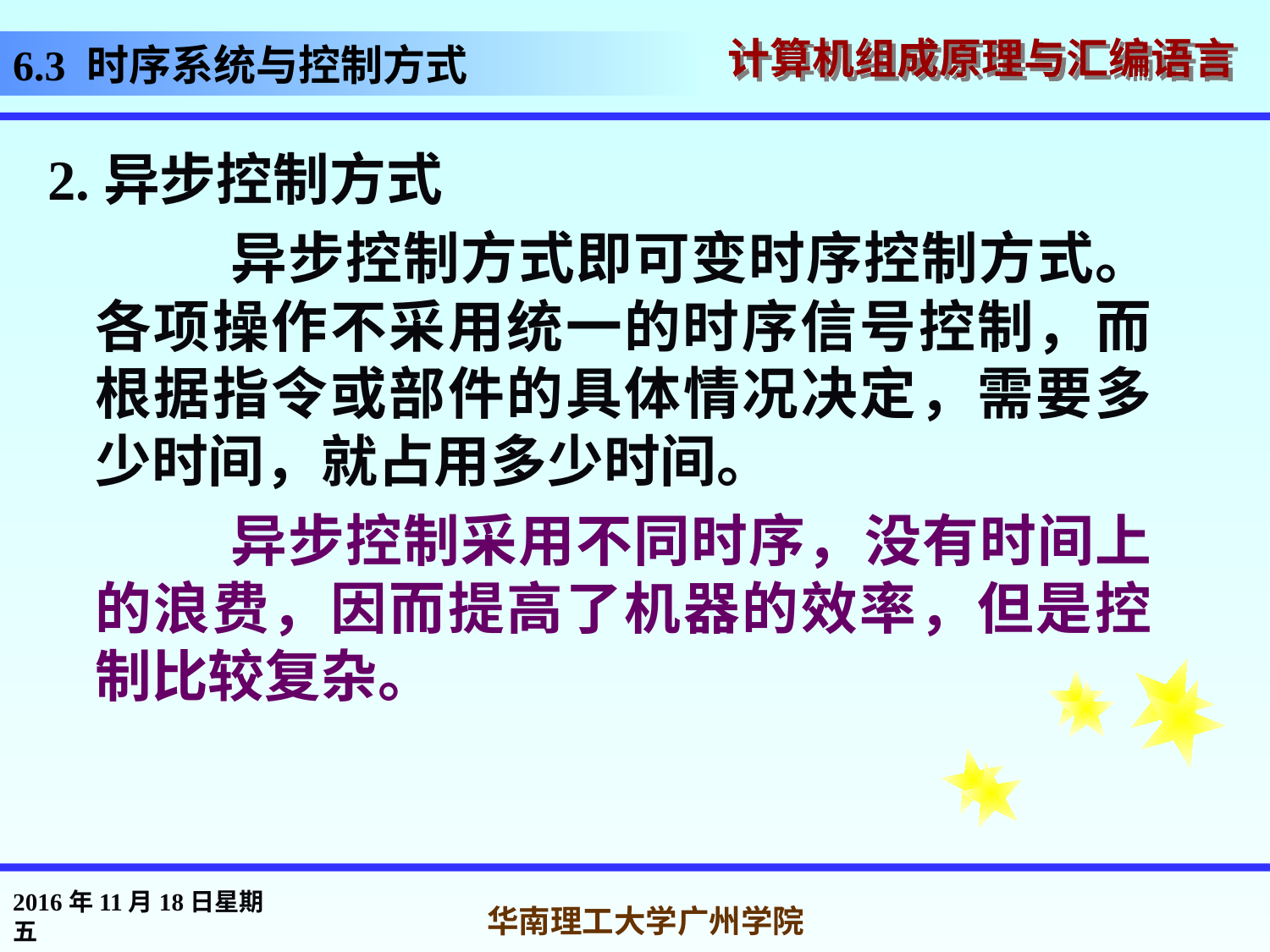

# 6.3 时序系统与控制方式
2.异步控制方式
            异步控制方式即可变时序控制方式。各项操作不采用统一的时序信号控制，而根据指令或部件的具体情况决定，需要多少时间，就占用多少时间。
            异步控制采用不同时序，没有时间上的浪费，因而提高了机器的效率，但是控制比较复杂。
2016年11月18日星期五
华南理工大学广州学院